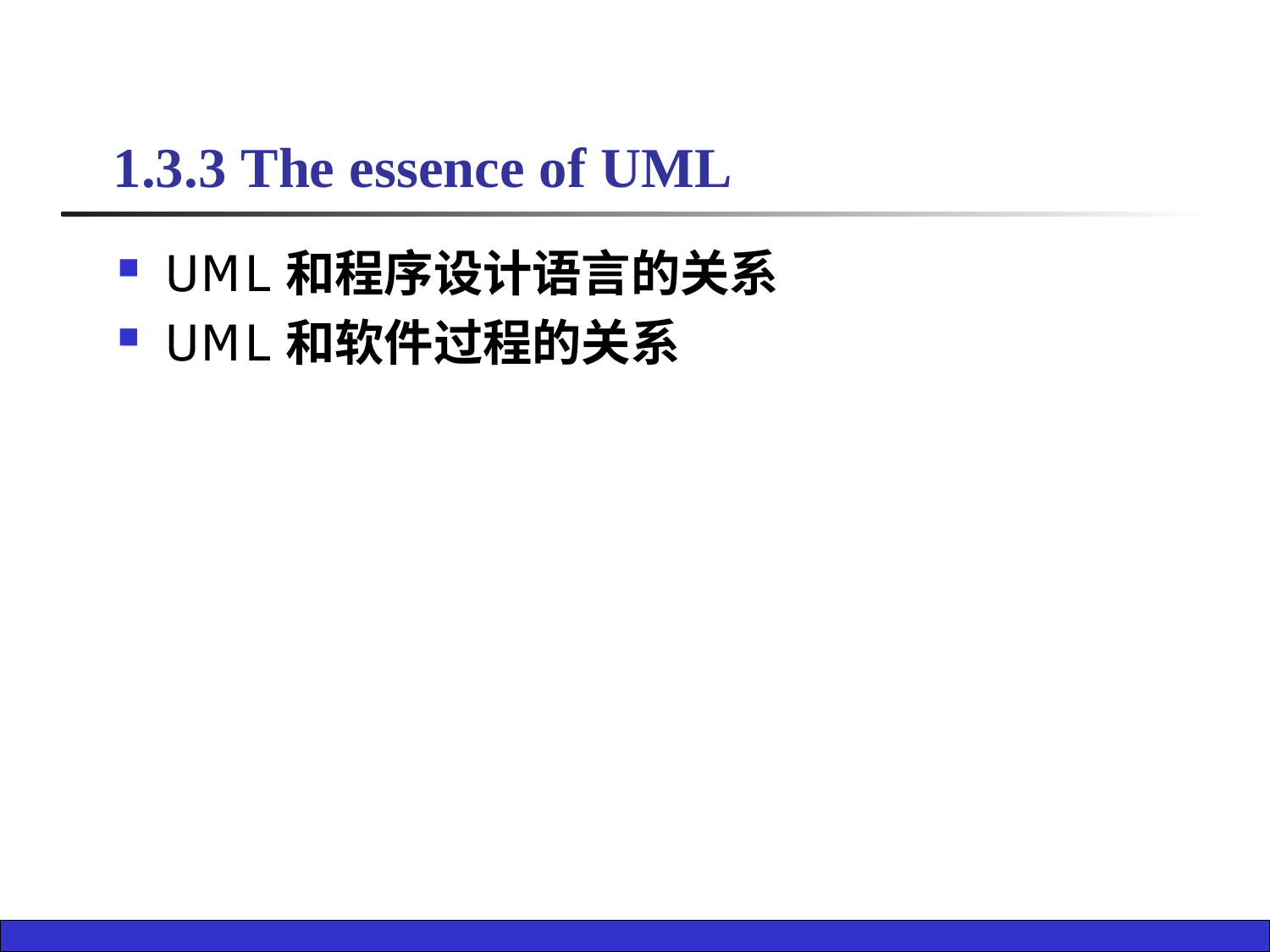

# 1.3.3 The essence of UML
UML和程序设计语言的关系
UML和软件过程的关系